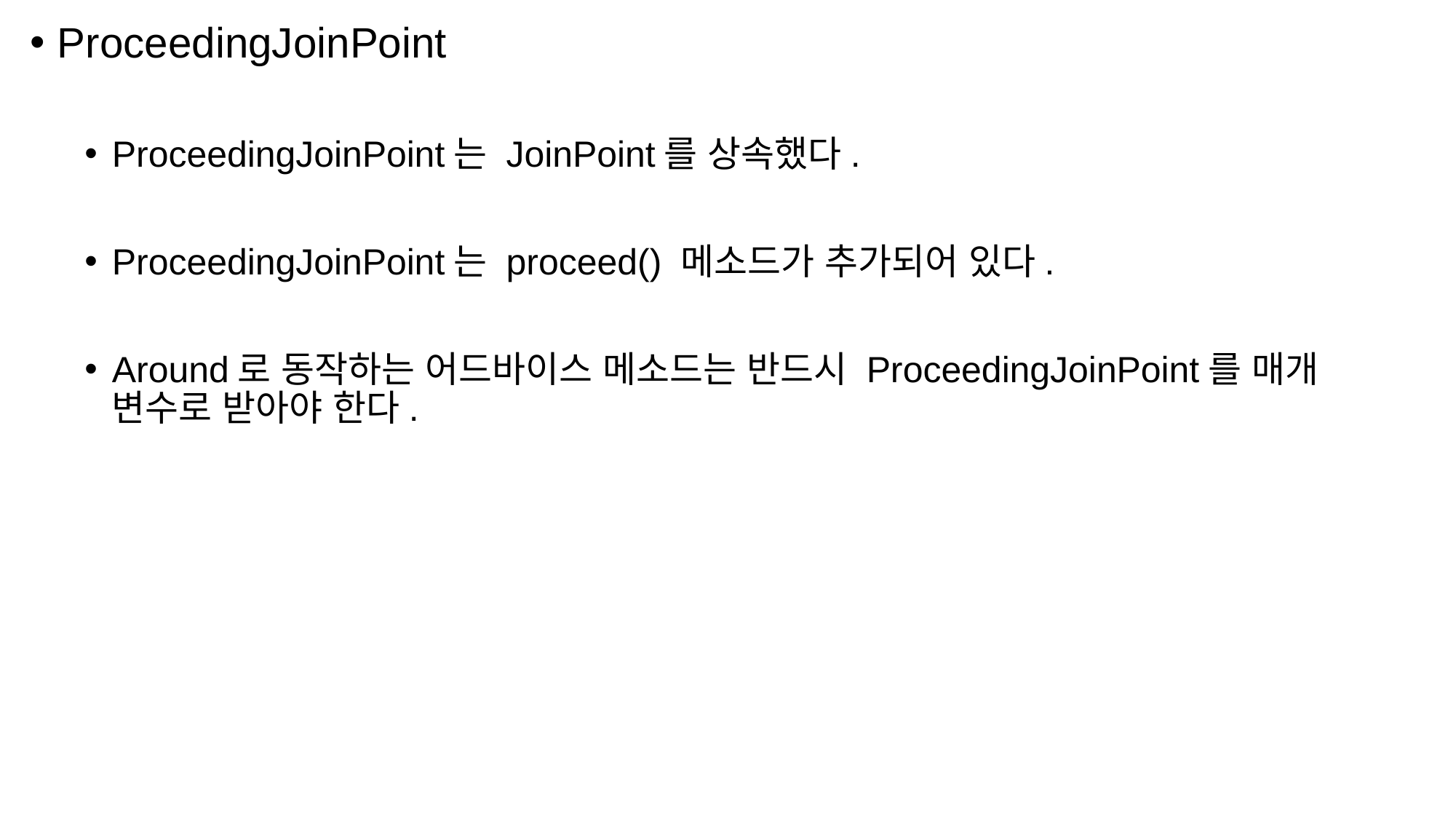

ProceedingJoinPoint

ProceedingJoinPoint는 JoinPoint를 상속했다.

ProceedingJoinPoint는 proceed() 메소드가 추가되어 있다.

Around로 동작하는 어드바이스 메소드는 반드시 ProceedingJoinPoint를 매개 변수로 받아야 한다.